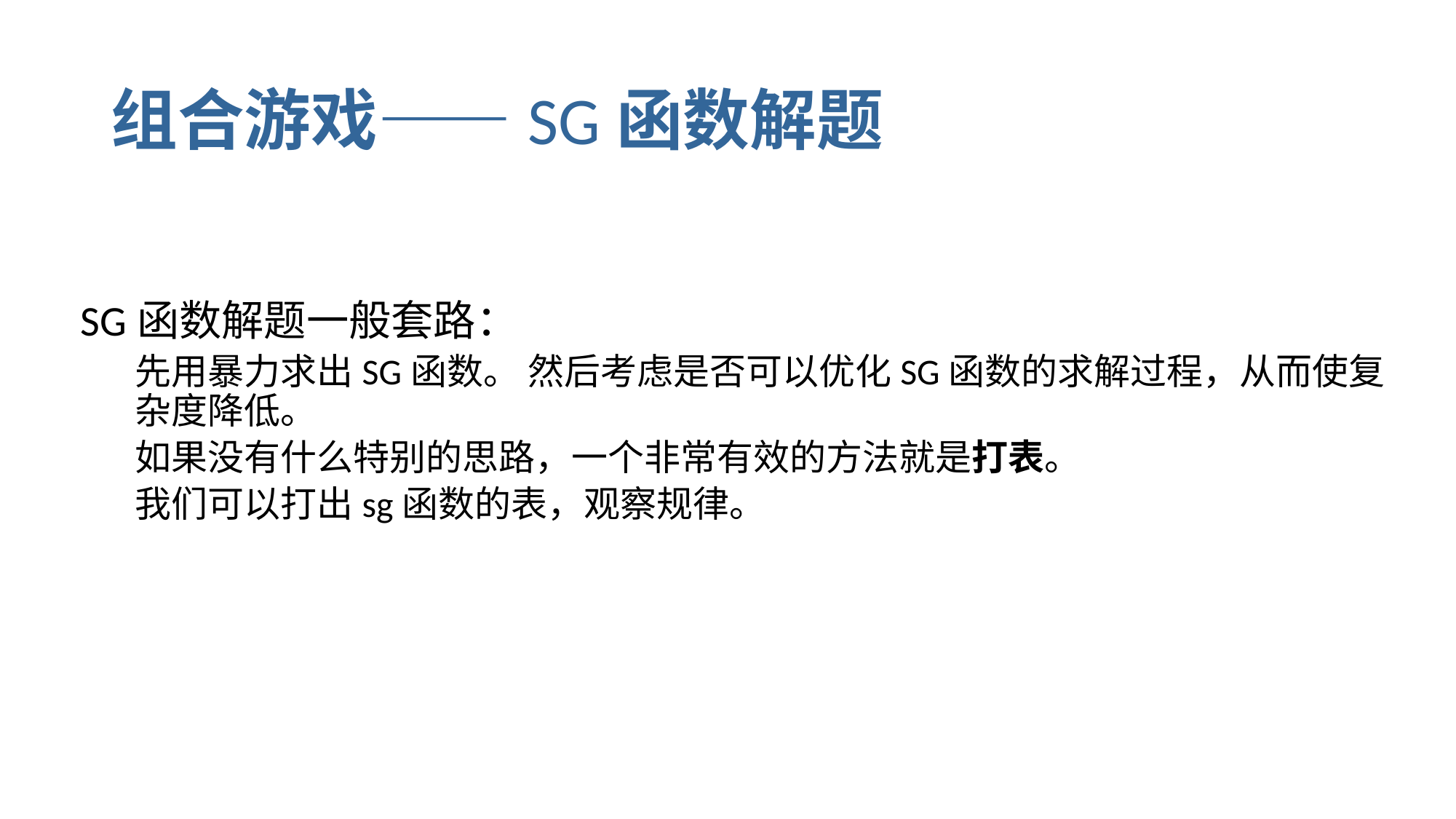

# 组合游戏——SG函数解题
SG函数解题一般套路：
先用暴力求出SG函数。 然后考虑是否可以优化SG函数的求解过程，从而使复杂度降低。
如果没有什么特别的思路，一个非常有效的方法就是打表。
我们可以打出sg函数的表，观察规律。